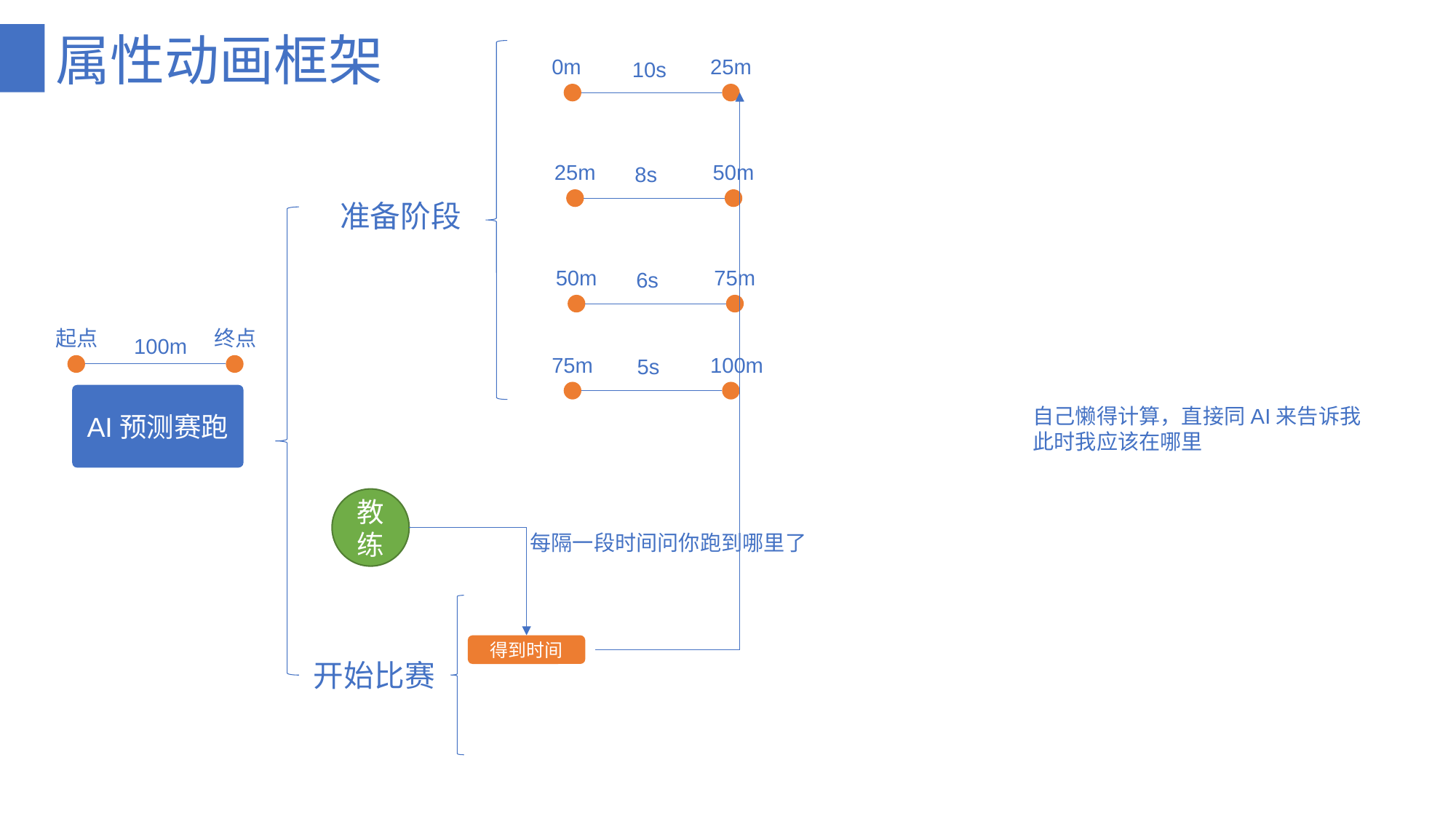

# 属性动画框架

0m

25m

10s
25m

50m

8s
准备阶段

50m

75m

6s
起点

终点

100m
75m

100m

5s
AI预测赛跑
自己懒得计算，直接同AI来告诉我
此时我应该在哪里
教练
每隔一段时间问你跑到哪里了

得到时间
开始比赛